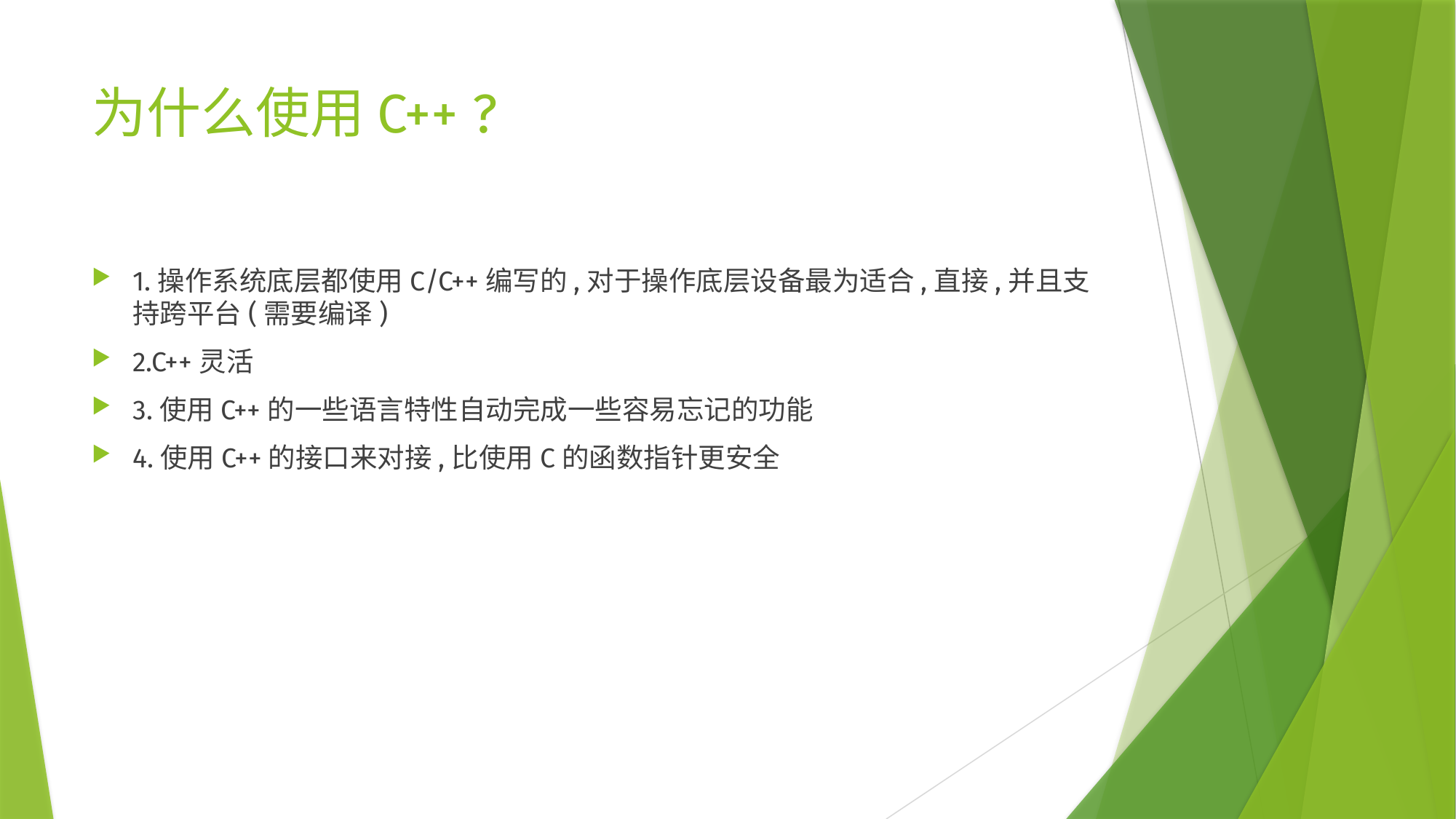

# 为什么使用C++ ?
1.操作系统底层都使用C/C++编写的,对于操作底层设备最为适合,直接,并且支持跨平台(需要编译)
2.C++灵活
3.使用C++的一些语言特性自动完成一些容易忘记的功能
4.使用C++的接口来对接,比使用C的函数指针更安全